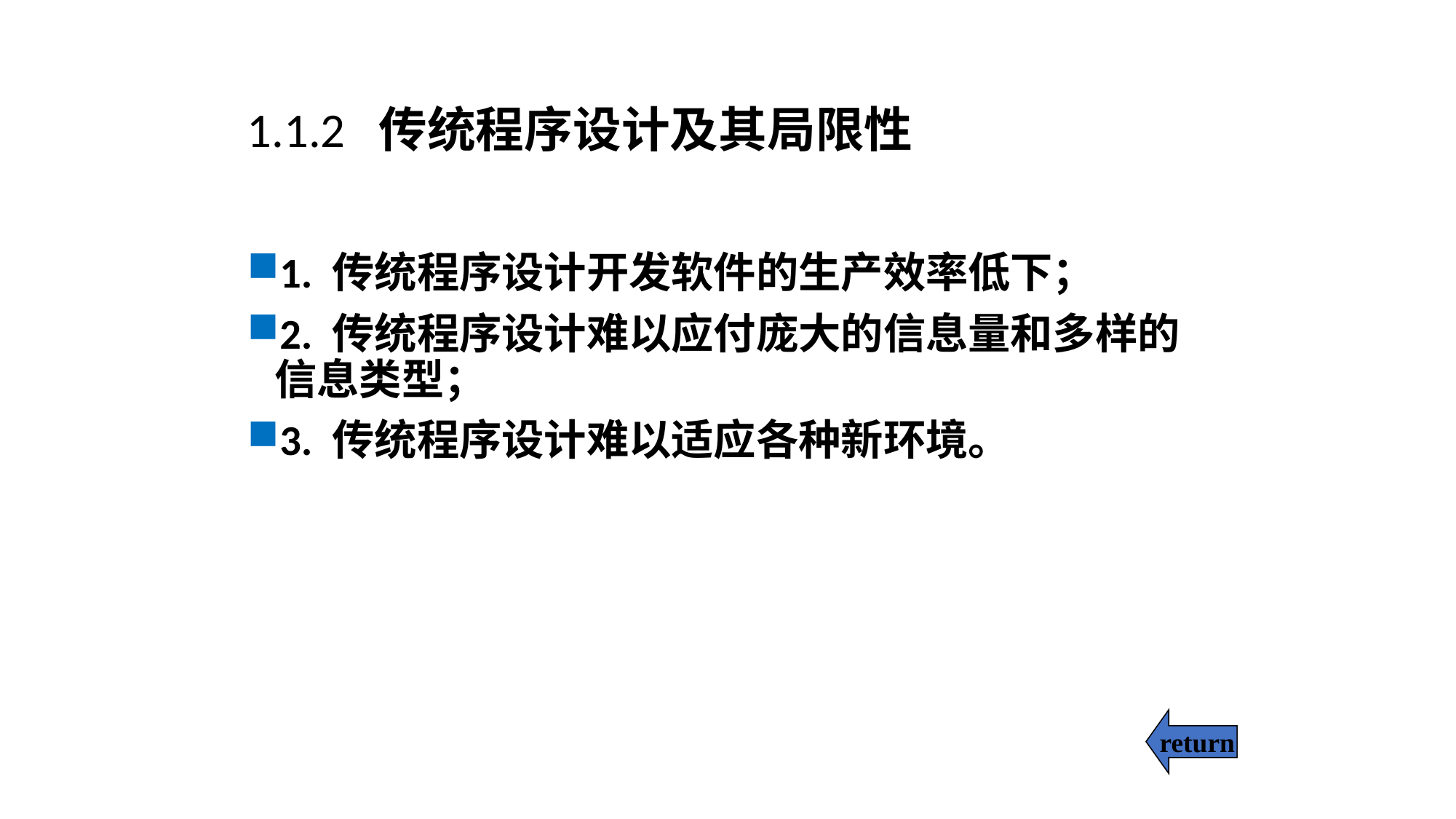

# 1.1.2  传统程序设计及其局限性
1. 传统程序设计开发软件的生产效率低下；
2. 传统程序设计难以应付庞大的信息量和多样的信息类型；
3. 传统程序设计难以适应各种新环境。
return